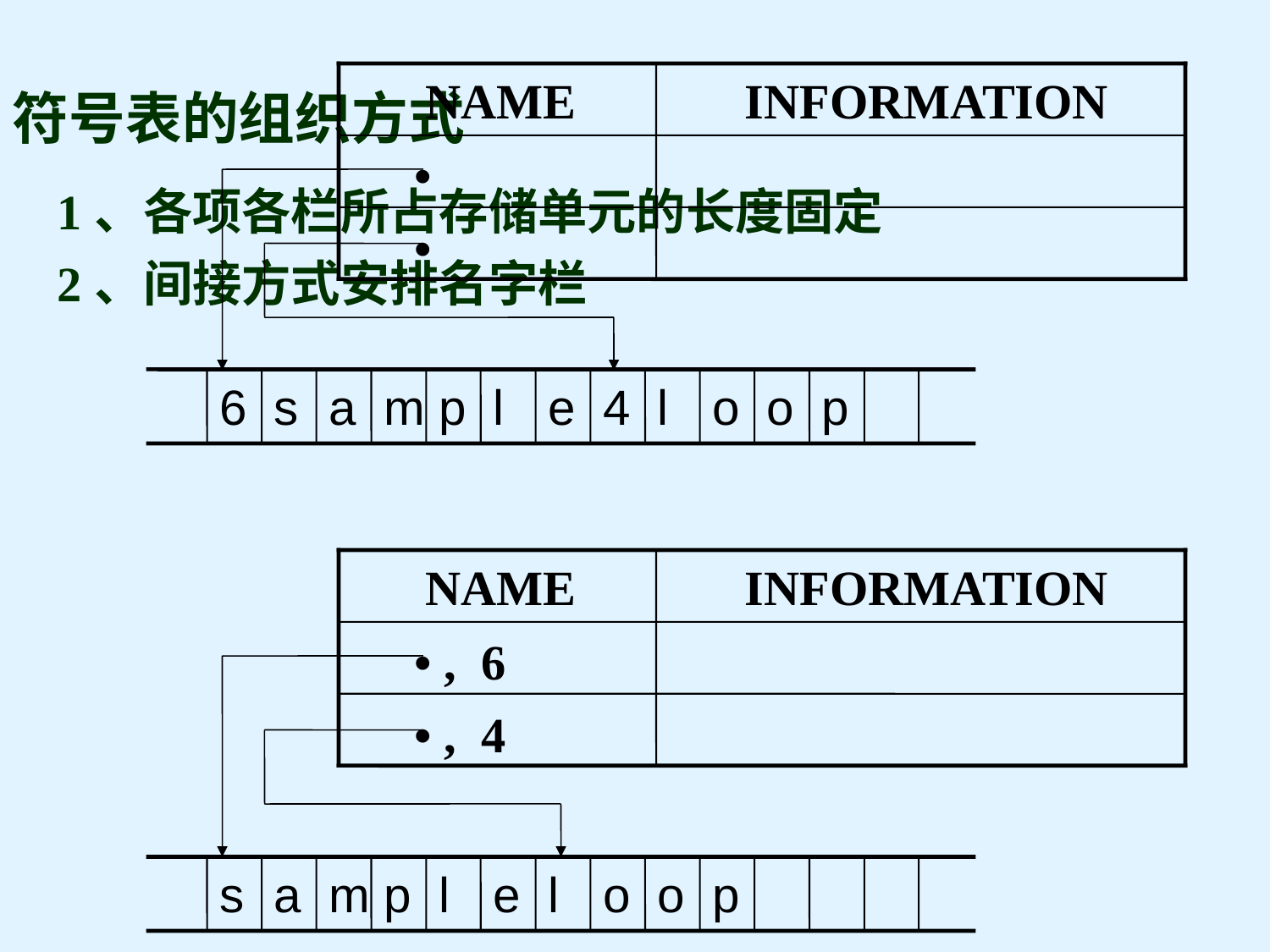

NAME

INFORMATION

•

•

符号表的组织方式

1、各项各栏所占存储单元的长度固定

2、间接方式安排名字栏

6

s

a

m

p

l

e

4

l

o

o

p

NAME

INFORMATION

• ,  6

• ,  4

s

a

m

p

l

e

l

o

o

p